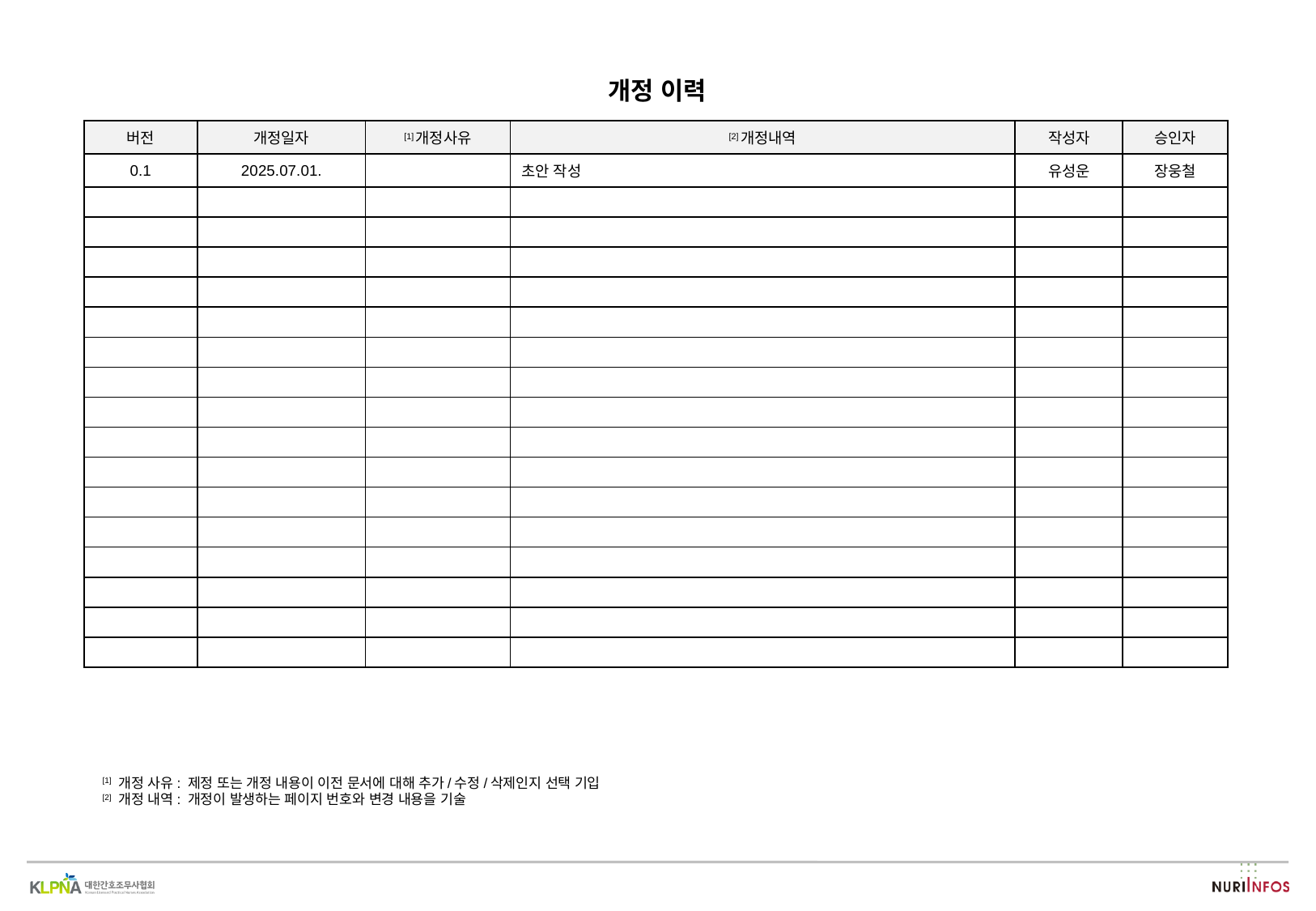

개정 이력
| 버전 | 개정일자 | [1]개정사유 | [2]개정내역 | 작성자 | 승인자 |
| --- | --- | --- | --- | --- | --- |
| 0.1 | 2025.07.01. |  | 초안 작성 | 유성운 | 장웅철 |
|  |  |  |  |  |  |
|  |  |  |  |  |  |
|  |  |  |  |  |  |
|  |  |  |  |  |  |
|  |  |  |  |  |  |
|  |  |  |  |  |  |
|  |  |  |  |  |  |
|  |  |  |  |  |  |
|  |  |  |  |  |  |
|  |  |  |  |  |  |
|  |  |  |  |  |  |
|  |  |  |  |  |  |
|  |  |  |  |  |  |
|  |  |  |  |  |  |
|  |  |  |  |  |  |
|  |  |  |  |  |  |
[1] 개정 사유: 제정 또는 개정 내용이 이전 문서에 대해 추가/수정/삭제인지 선택 기입
[2] 개정 내역: 개정이 발생하는 페이지 번호와 변경 내용을 기술